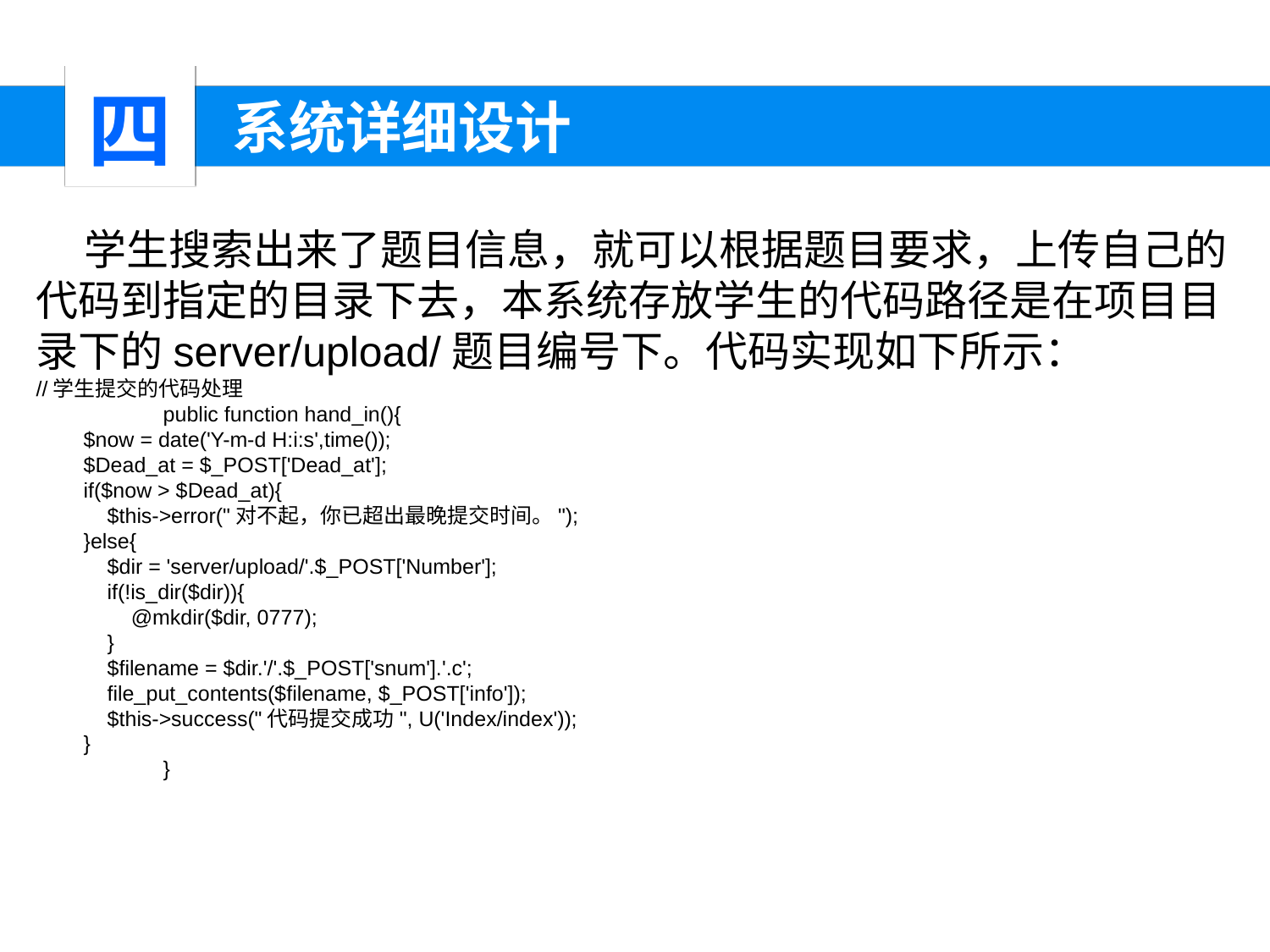

四
                系统详细设计
    学生搜索出来了题目信息，就可以根据题目要求，上传自己的代码到指定的目录下去，本系统存放学生的代码路径是在项目目录下的server/upload/题目编号下。代码实现如下所示：
//学生提交的代码处理
	public function hand_in(){
        $now = date('Y-m-d H:i:s',time());
        $Dead_at = $_POST['Dead_at'];
        if($now > $Dead_at){
            $this->error("对不起，你已超出最晚提交时间。");
        }else{
            $dir = 'server/upload/'.$_POST['Number'];
            if(!is_dir($dir)){
                @mkdir($dir, 0777);
            }
            $filename = $dir.'/'.$_POST['snum'].'.c';
            file_put_contents($filename, $_POST['info']);
            $this->success("代码提交成功", U('Index/index'));
        }
	}